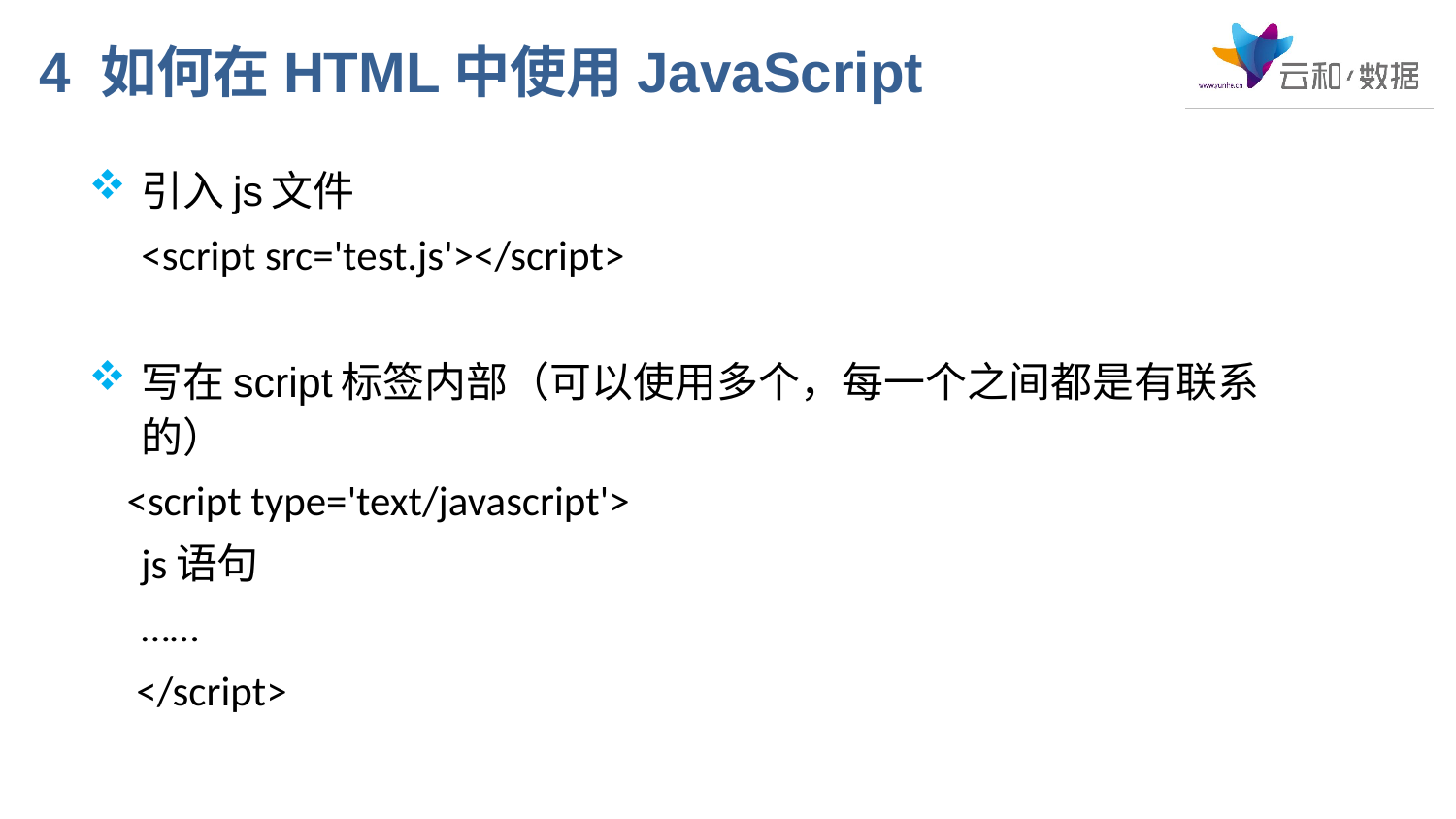

# 4 如何在HTML中使用JavaScript
引入js文件
	<script src='test.js'></script>

写在script标签内部（可以使用多个，每一个之间都是有联系的）
    <script type='text/javascript'>
		js语句
		……
     </script>

6